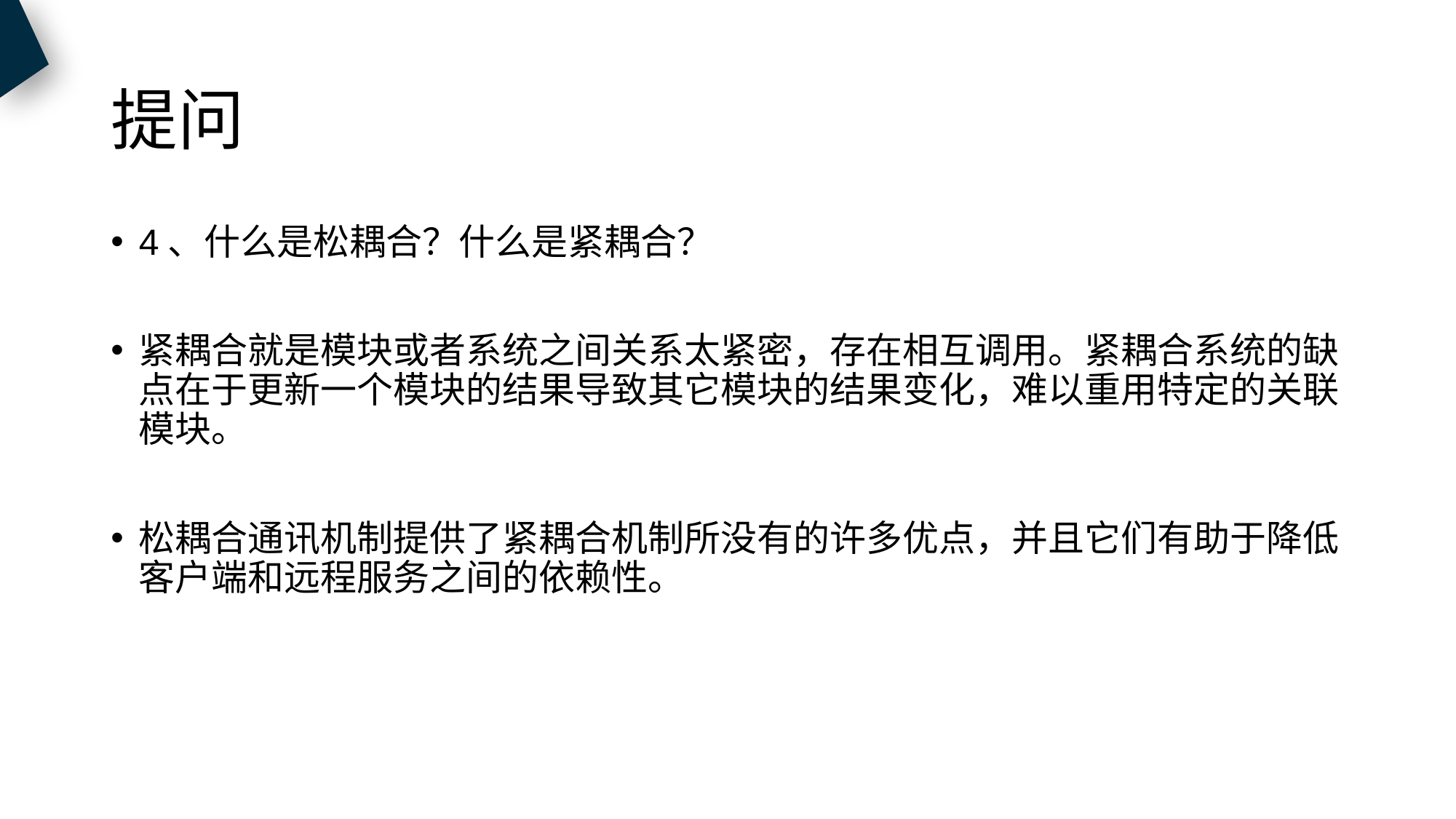

# 提问
4、什么是松耦合？什么是紧耦合？

紧耦合就是模块或者系统之间关系太紧密，存在相互调用。紧耦合系统的缺点在于更新一个模块的结果导致其它模块的结果变化，难以重用特定的关联模块。

松耦合通讯机制提供了紧耦合机制所没有的许多优点，并且它们有助于降低客户端和远程服务之间的依赖性。